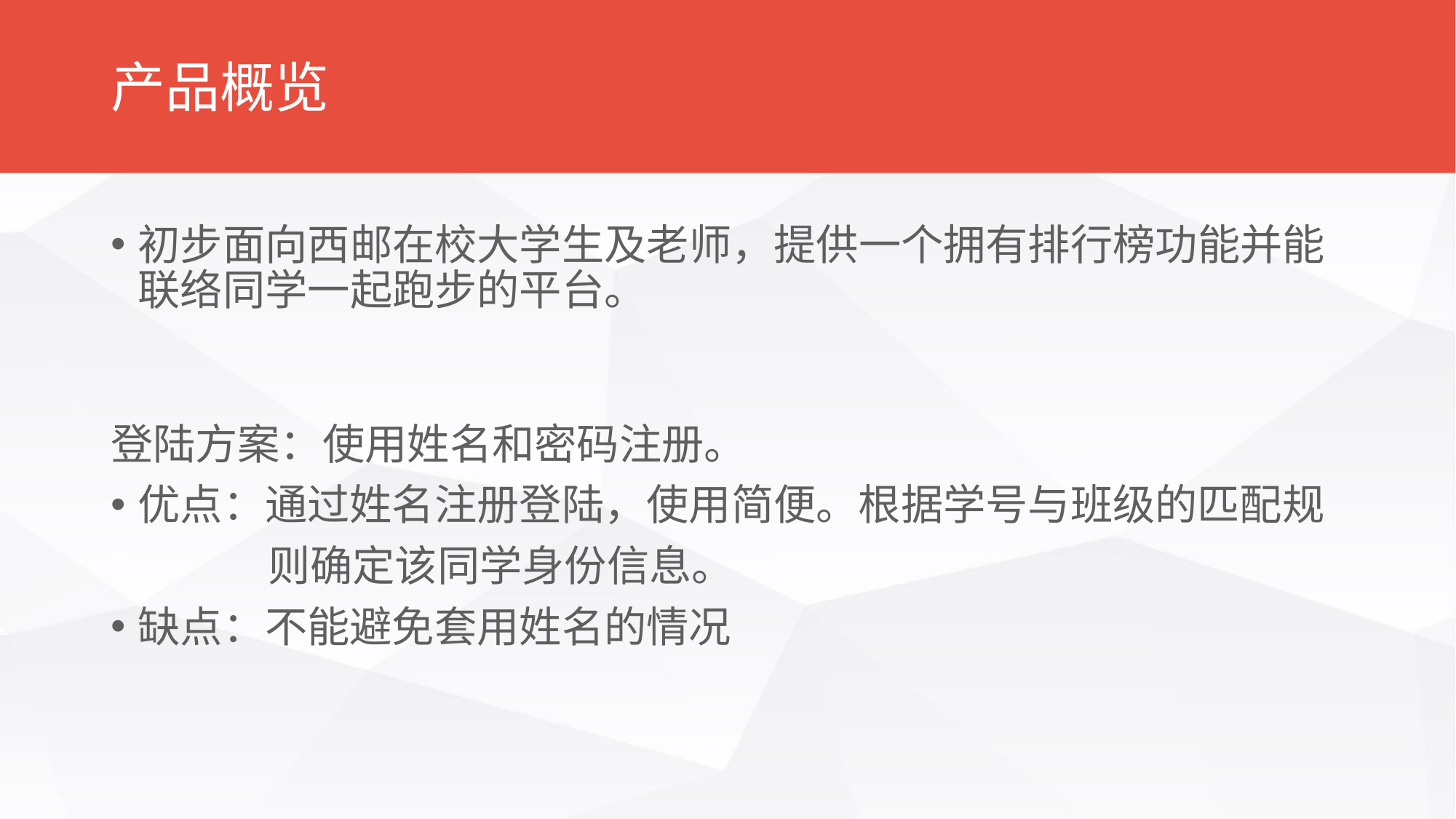

产品概览
初步面向西邮在校大学生及老师，提供一个拥有排行榜功能并能联络同学一起跑步的平台。
登陆方案：使用姓名和密码注册。
优点：通过姓名注册登陆，使用简便。根据学号与班级的匹配规
	    则确定该同学身份信息。
缺点：不能避免套用姓名的情况